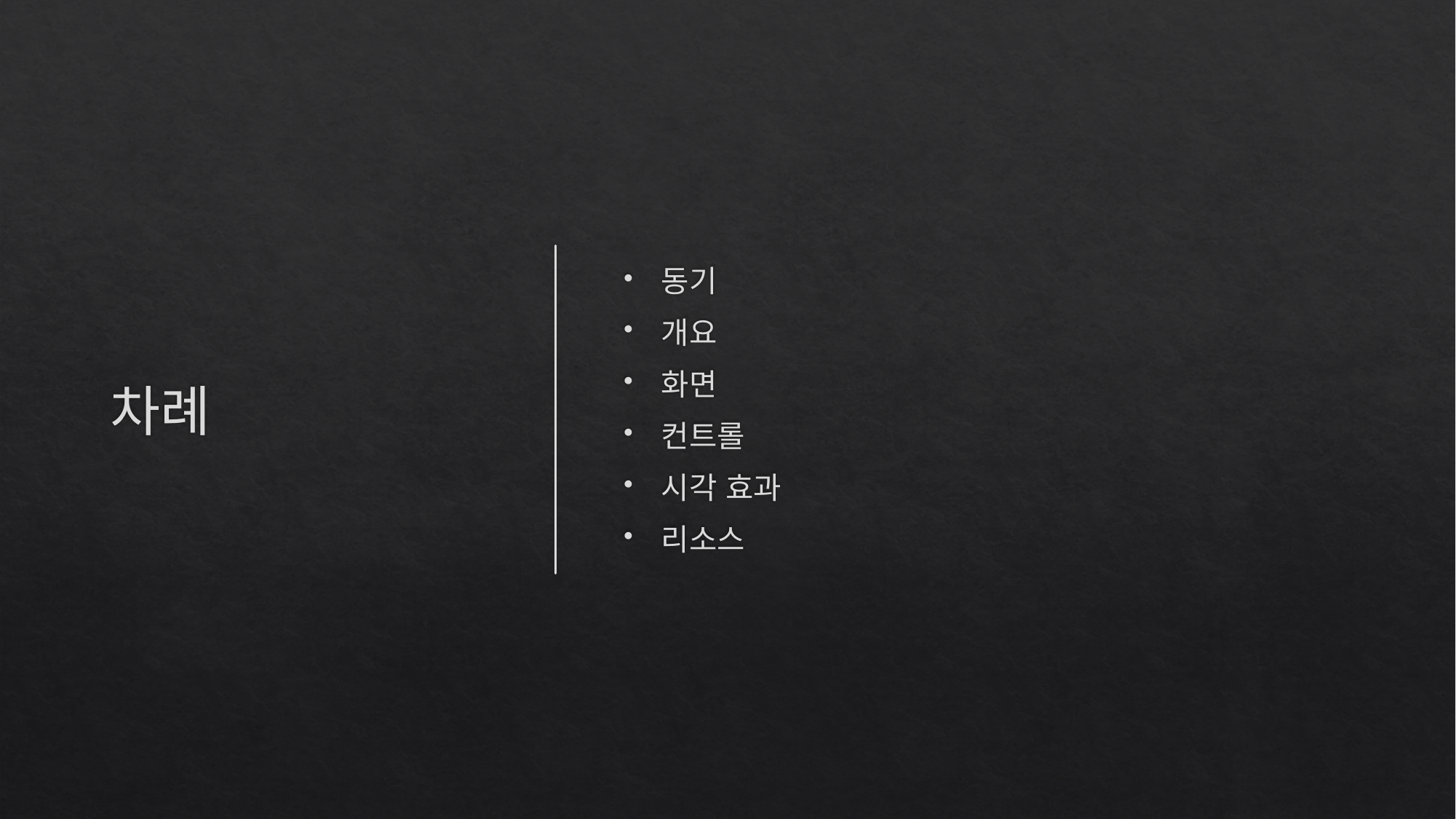

# 차례
동기
개요
화면
컨트롤
시각 효과
리소스